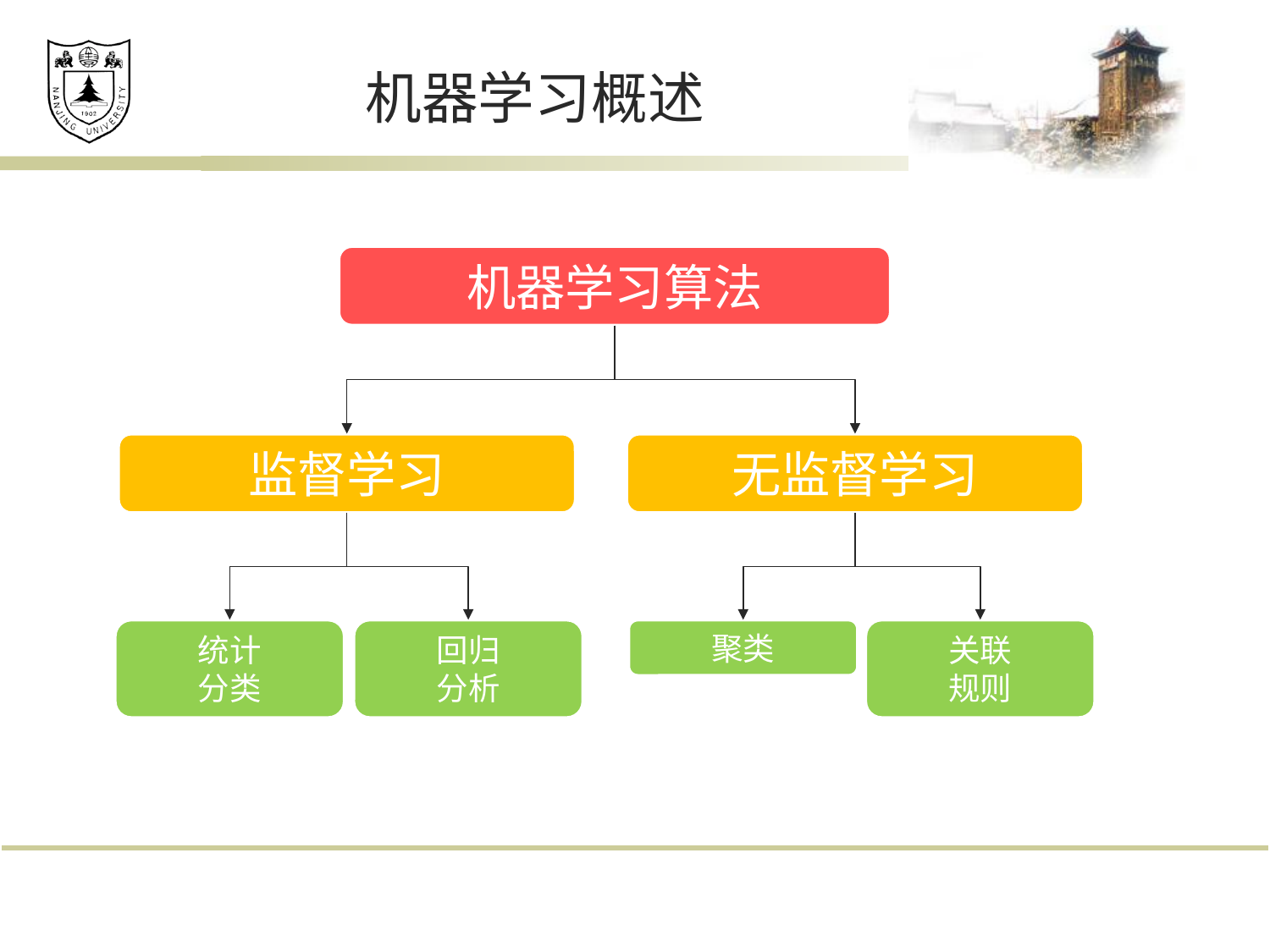

# 机器学习概述
机器学习算法
监督学习
无监督学习
统计
分类
回归
分析
聚类
关联
规则